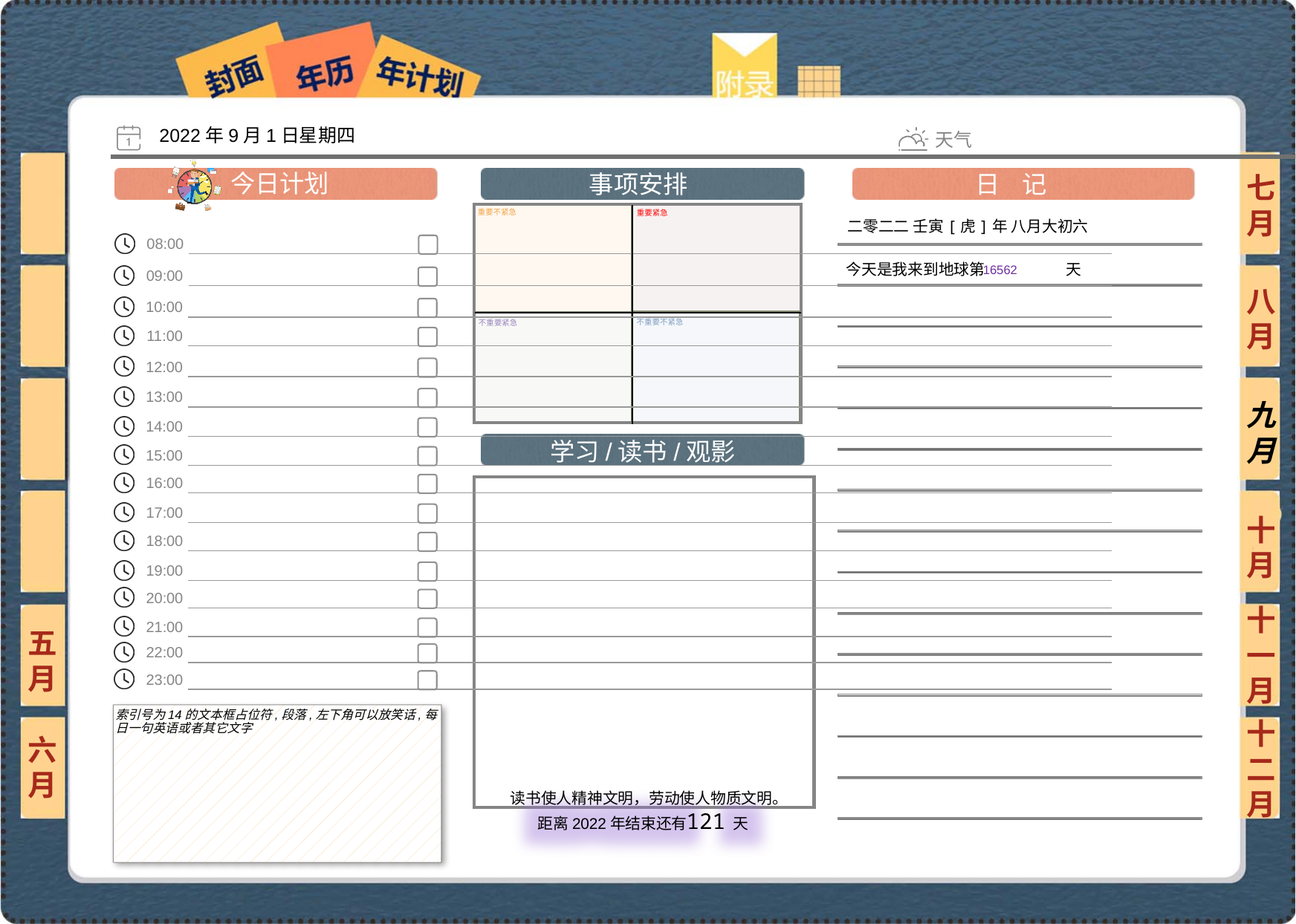

2022年9月1日星期四
七月
二零二二 壬寅[虎]年 八月大初六
16562
八月
九月
十月
十一月
五月
索引号为14的文本框占位符,段落,左下角可以放笑话,每日一句英语或者其它文字
六月
十二月
121
 读书使人精神文明，劳动使人物质文明。